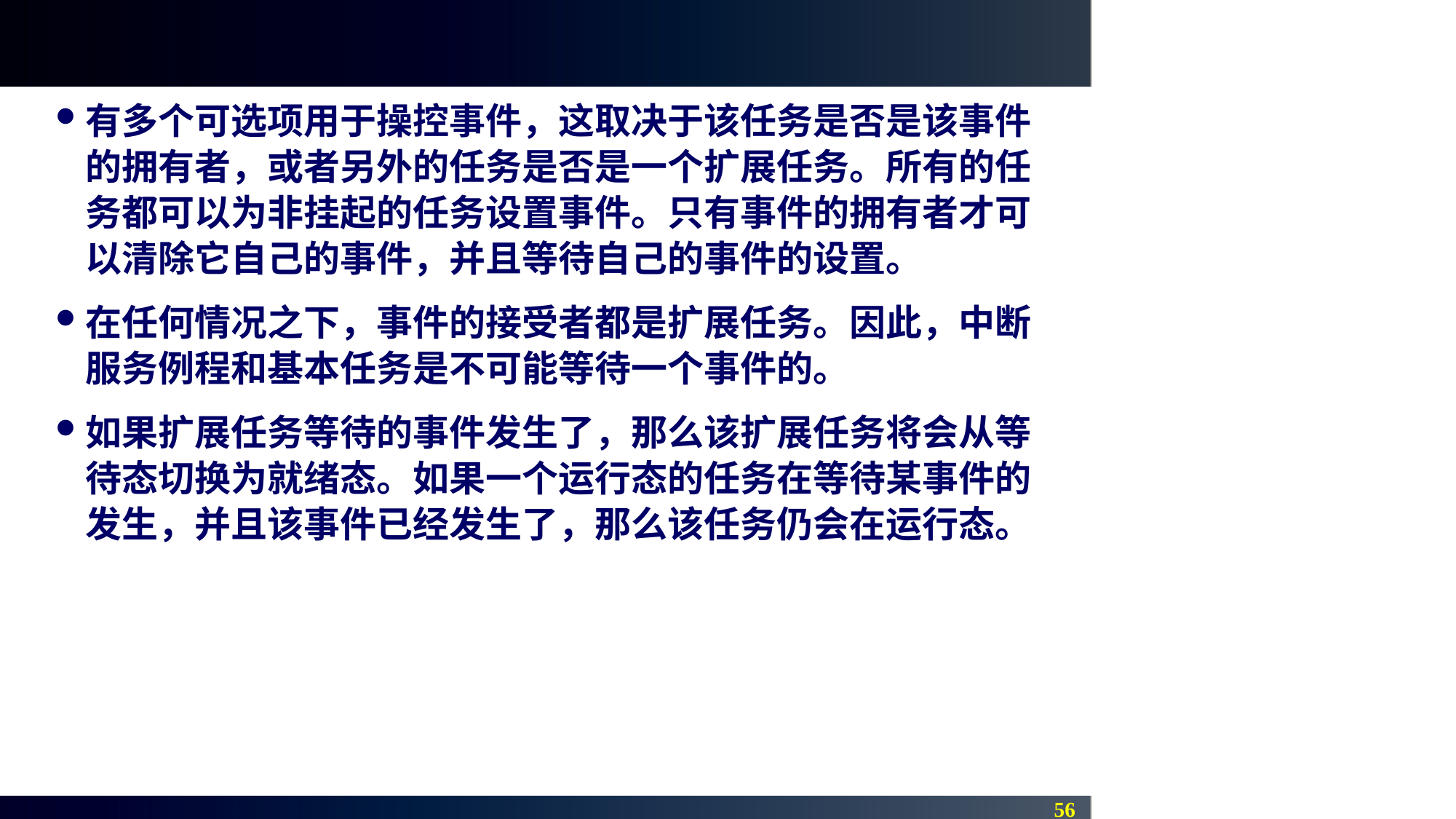

有多个可选项用于操控事件，这取决于该任务是否是该事件的拥有者，或者另外的任务是否是一个扩展任务。所有的任务都可以为非挂起的任务设置事件。只有事件的拥有者才可以清除它自己的事件，并且等待自己的事件的设置。
在任何情况之下，事件的接受者都是扩展任务。因此，中断服务例程和基本任务是不可能等待一个事件的。
如果扩展任务等待的事件发生了，那么该扩展任务将会从等待态切换为就绪态。如果一个运行态的任务在等待某事件的发生，并且该事件已经发生了，那么该任务仍会在运行态。